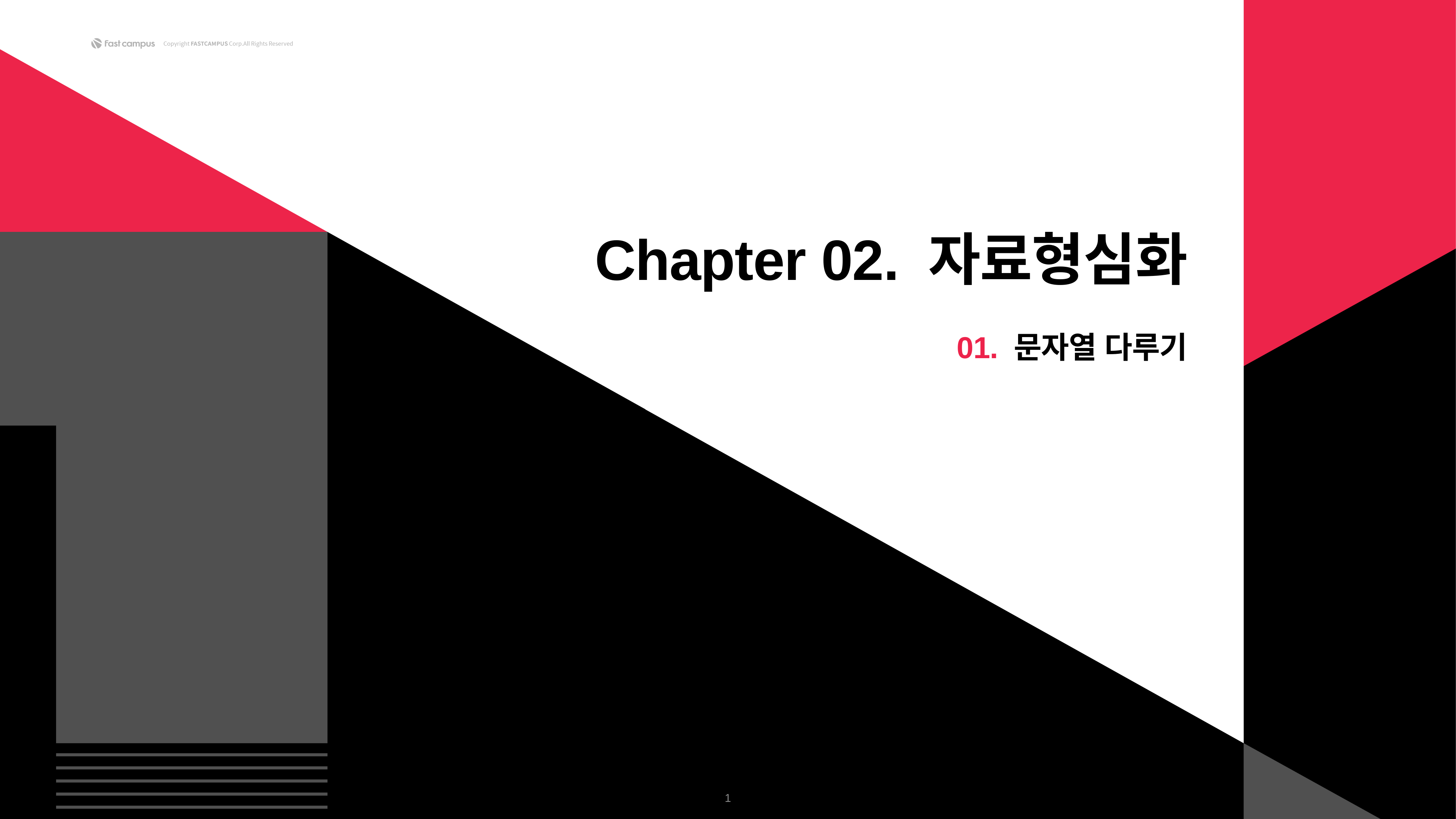

Chapter 02. 자료형심화

01. 문자열 다루기
1